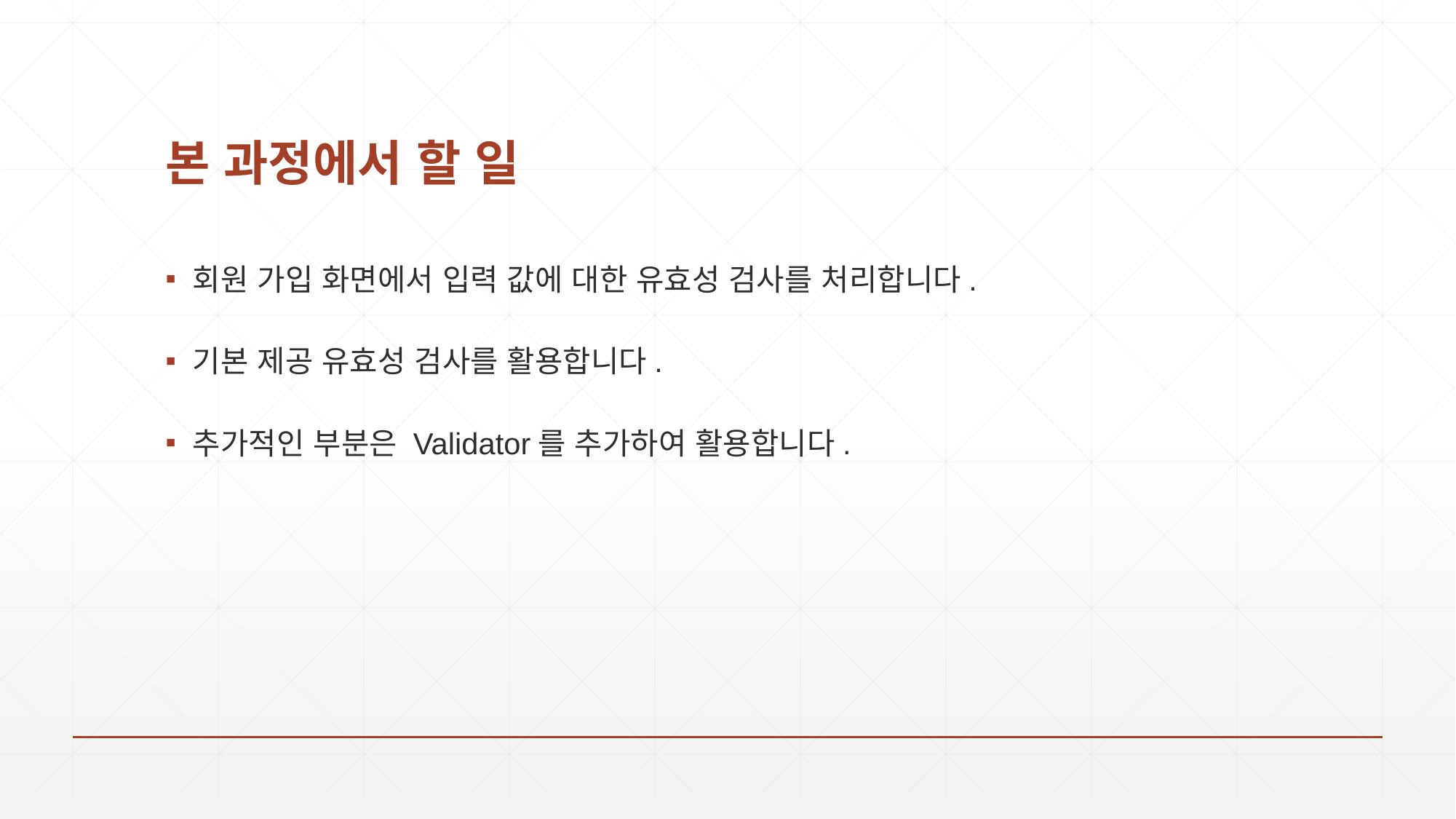

# 본 과정에서 할 일
회원 가입 화면에서 입력 값에 대한 유효성 검사를 처리합니다.
기본 제공 유효성 검사를 활용합니다.
추가적인 부분은 Validator를 추가하여 활용합니다.